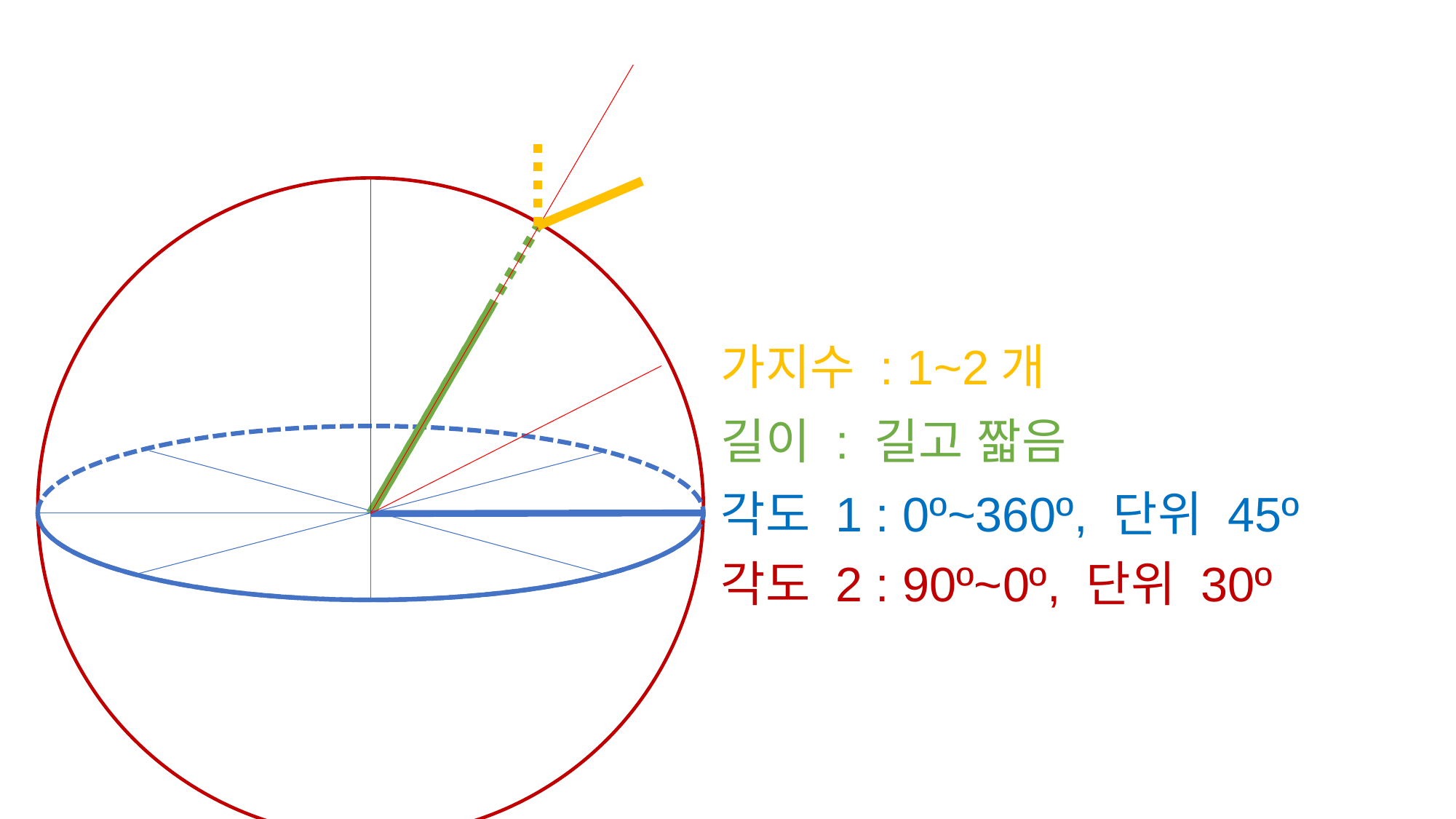

가지수 : 1~2개
길이 : 길고 짧음

각도 1 : 0º~360º, 단위 45º
각도 2 : 90º~0º, 단위 30º